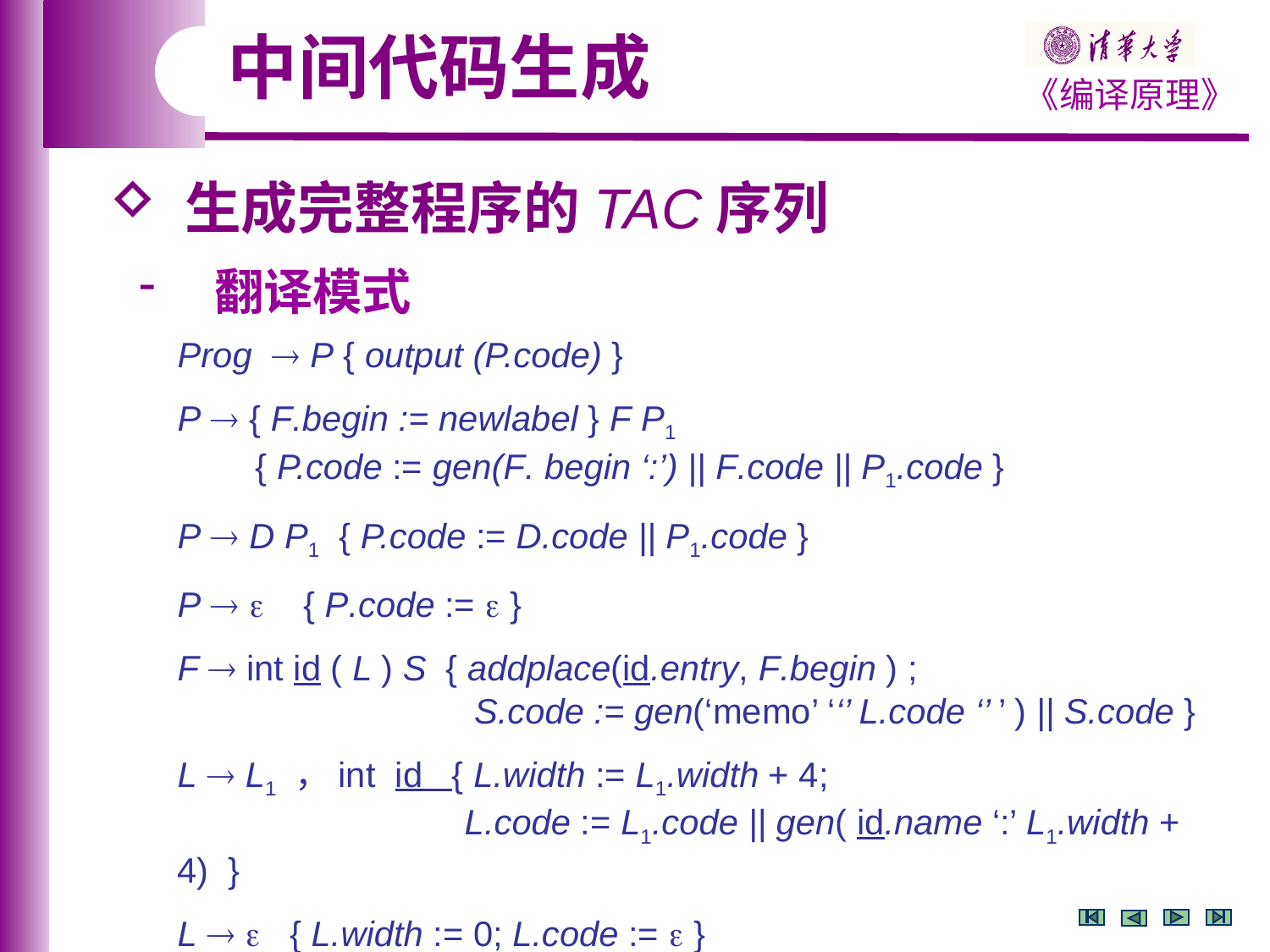

中间代码生成
 生成完整程序的TAC序列
   翻译模式
Prog  → P { output (P.code) }

P → { F.begin := newlabel } F P1
        { P.code := gen(F. begin ‘:’) || F.code || P1.code }

P → D P1  { P.code := D.code || P1.code }

P → ε    { P.code := ε }

F → int id ( L ) S  { addplace(id.entry, F.begin ) ;
                                                             S.code := gen(‘memo’ ‘‘’ L.code ‘’ ’ ) || S.code }

L → L1 ，int  id   { L.width := L1.width + 4;
                                                           L.code := L1.code || gen( id.name ‘:’ L1.width + 4)  }

L → ε   { L.width := 0; L.code := ε }